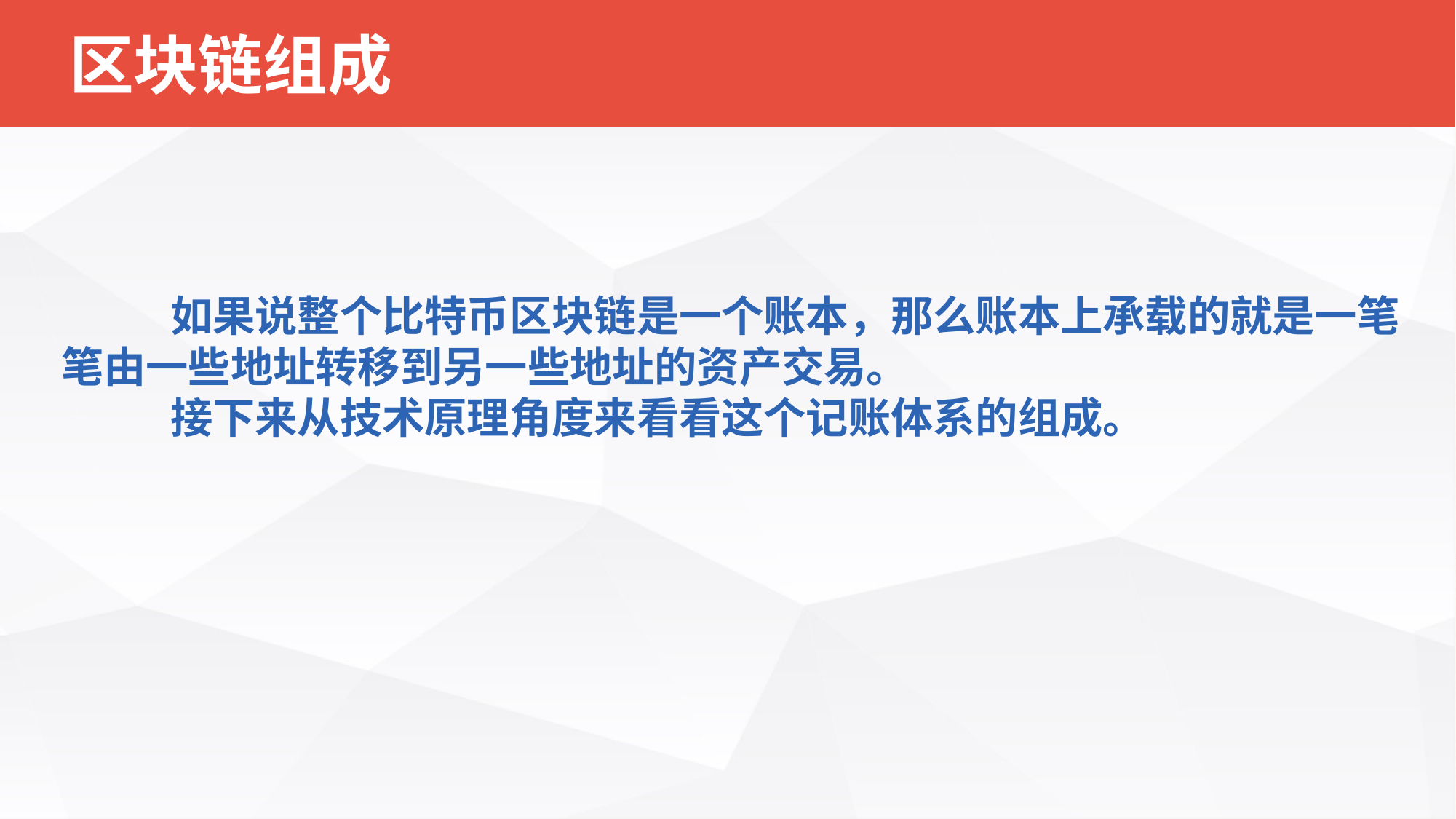

区块链组成

	如果说整个比特币区块链是一个账本，那么账本上承载的就是一笔笔由一些地址转移到另一些地址的资产交易。
	接下来从技术原理角度来看看这个记账体系的组成。